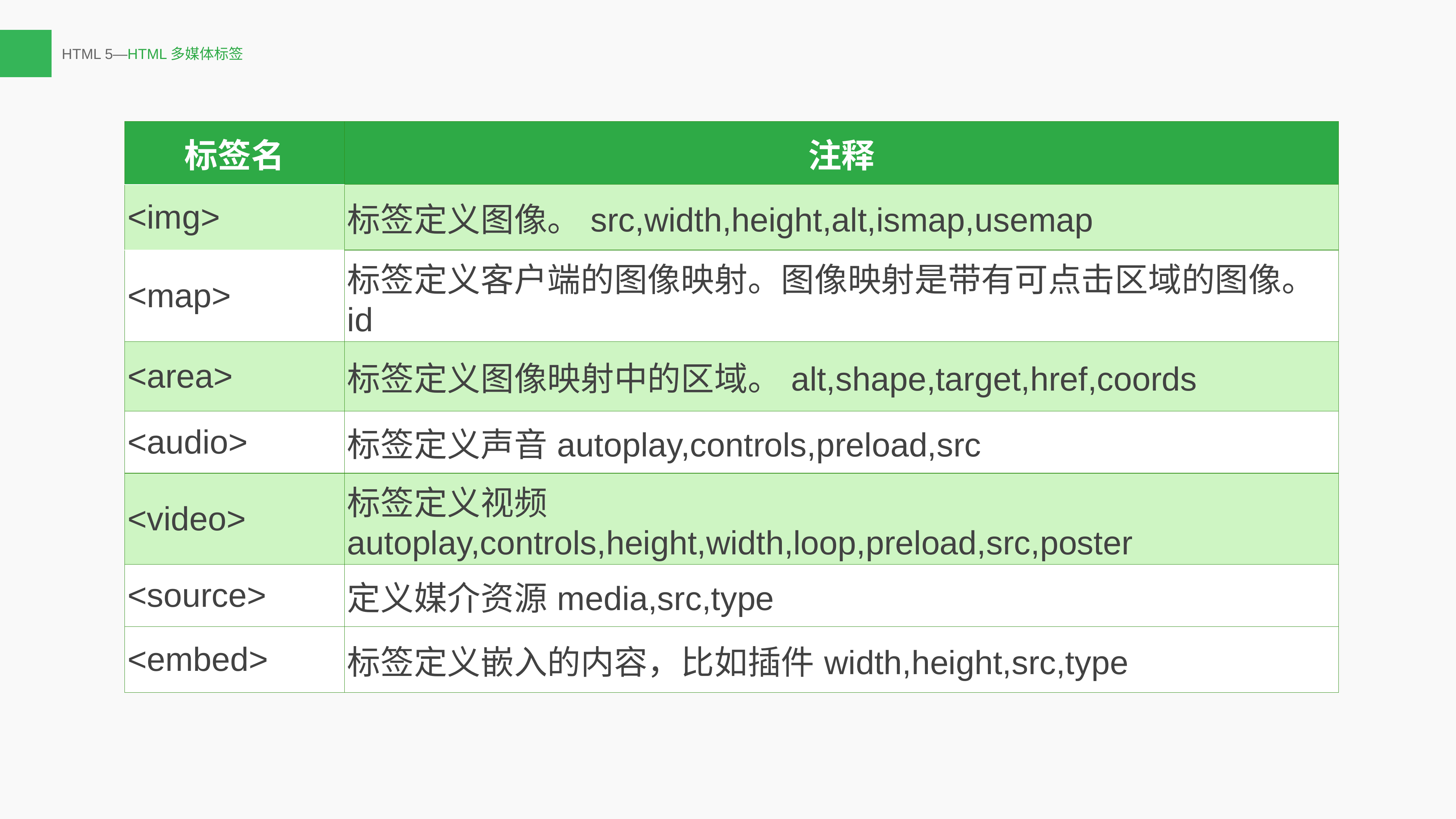

# HTML 5—HTML多媒体标签
| 标签名 | 注释 |
| --- | --- |
| <img> | 标签定义图像。src,width,height,alt,ismap,usemap |
| <map> | 标签定义客户端的图像映射。图像映射是带有可点击区域的图像。 id |
| <area> | 标签定义图像映射中的区域。alt,shape,target,href,coords |
| <audio> | 标签定义声音autoplay,controls,preload,src |
| <video> | 标签定义视频 autoplay,controls,height,width,loop,preload,src,poster |
| <source> | 定义媒介资源media,src,type |
| <embed> | 标签定义嵌入的内容，比如插件width,height,src,type |